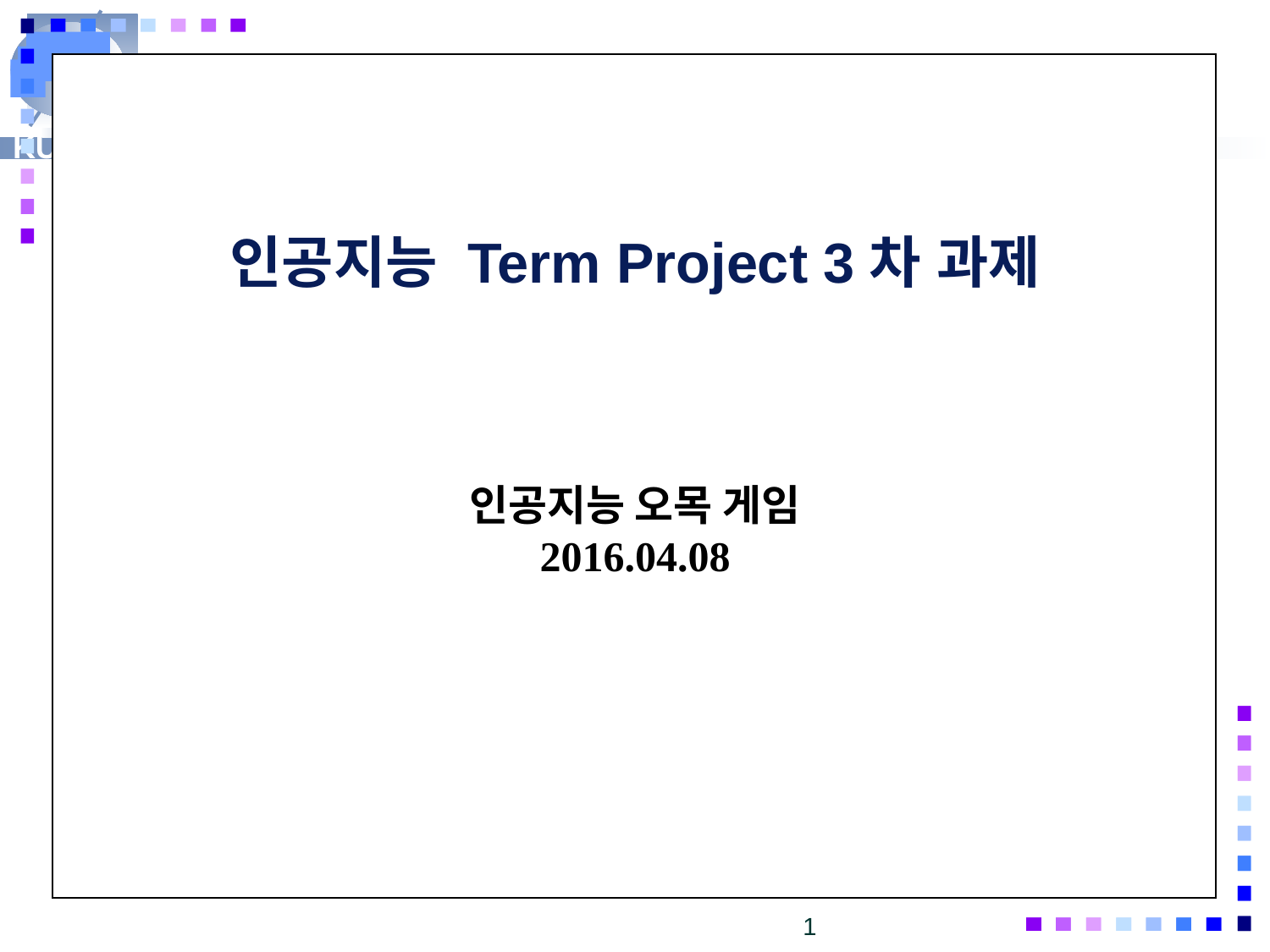

인공지능 Term Project 3차 과제
인공지능 오목 게임
2016.04.08
1